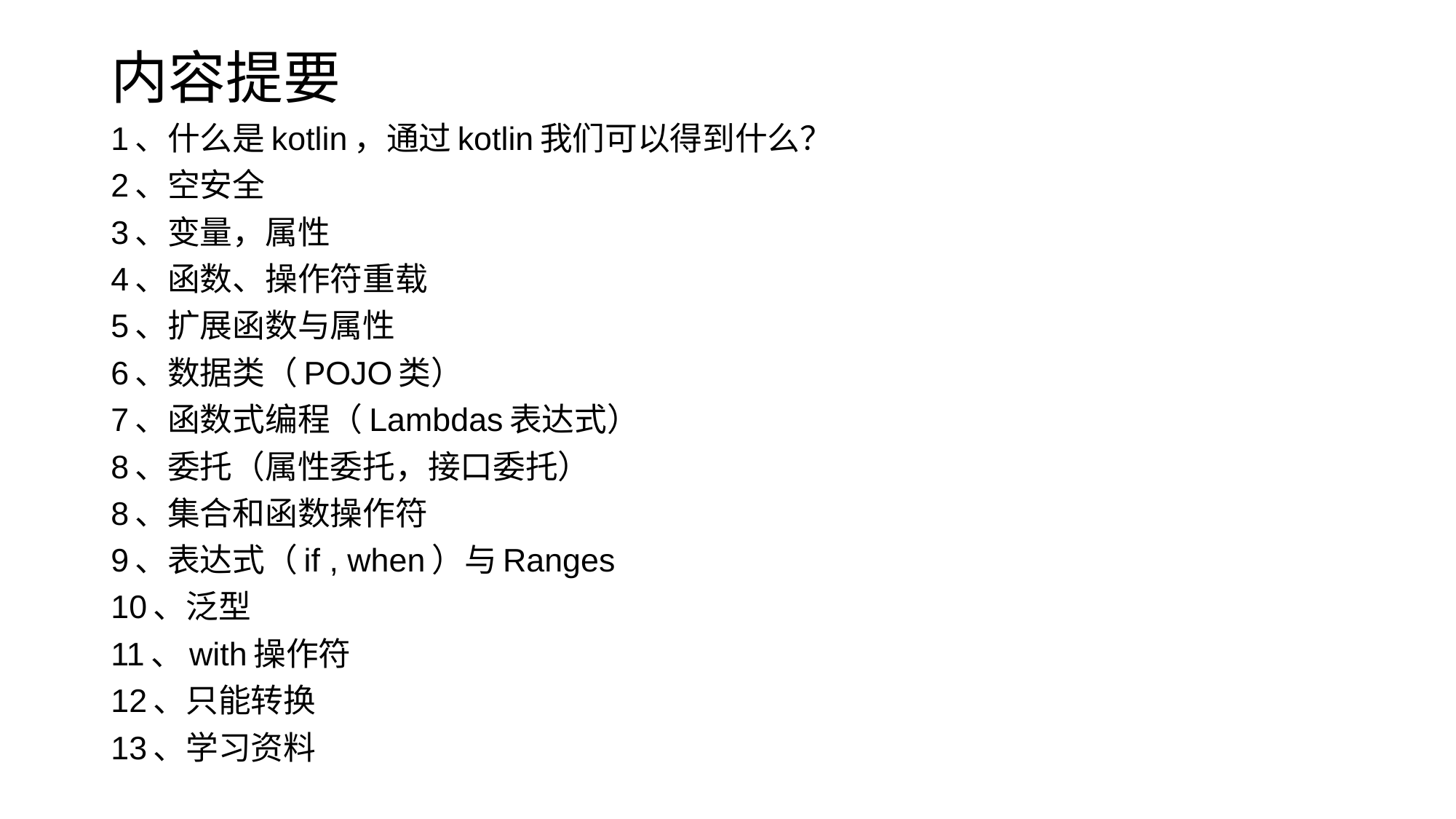

# 内容提要
1、什么是kotlin，通过kotlin我们可以得到什么？
2、空安全
3、变量，属性
4、函数、操作符重载
5、扩展函数与属性
6、数据类（POJO类）
7、函数式编程（Lambdas表达式）
8、委托（属性委托，接口委托）
8、集合和函数操作符
9、表达式（if , when）与Ranges
10、泛型
11、with操作符
12、只能转换
13、学习资料